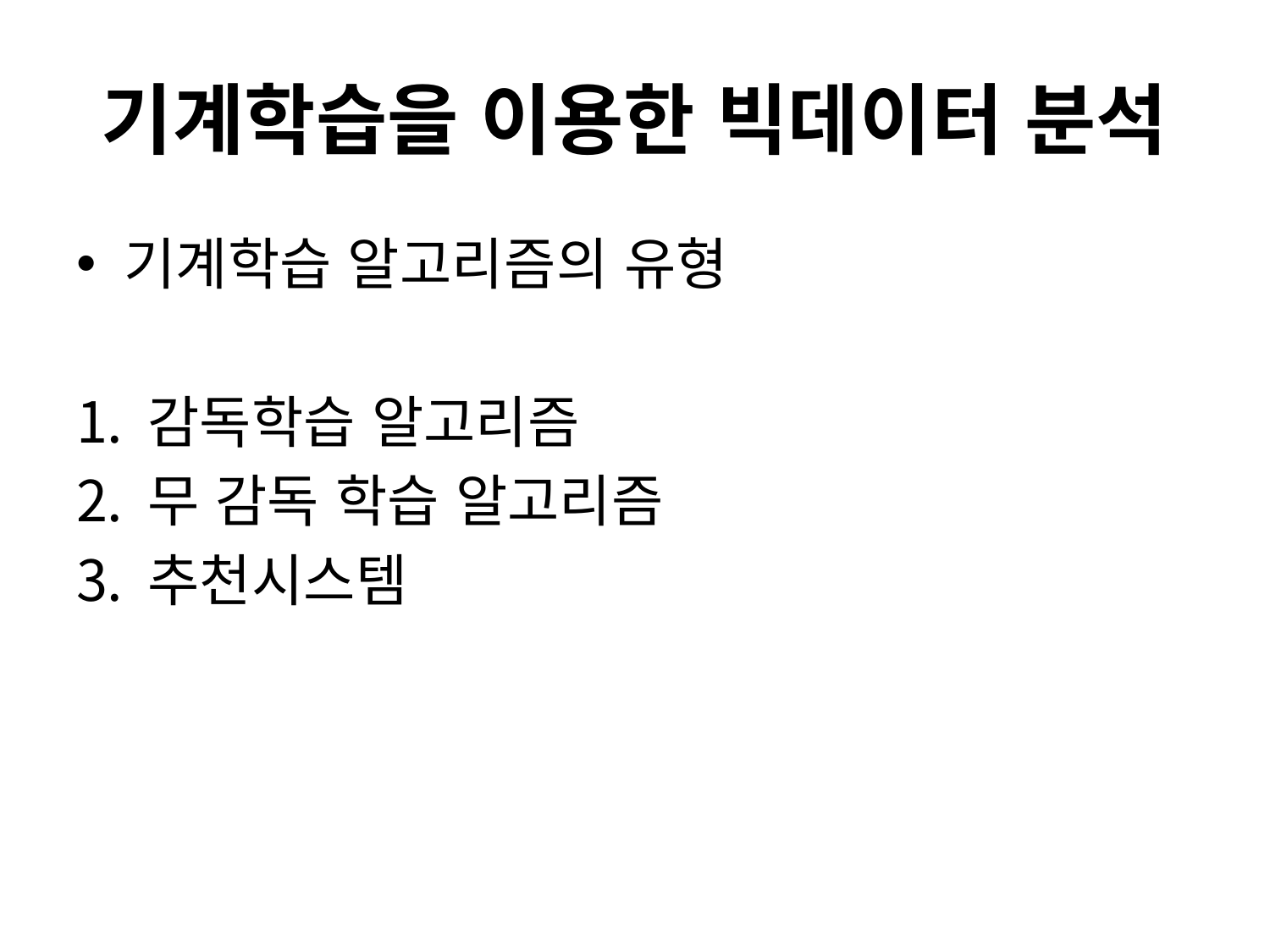

# 기계학습을 이용한 빅데이터 분석
기계학습 알고리즘의 유형

감독학습 알고리즘
무 감독 학습 알고리즘
추천시스템